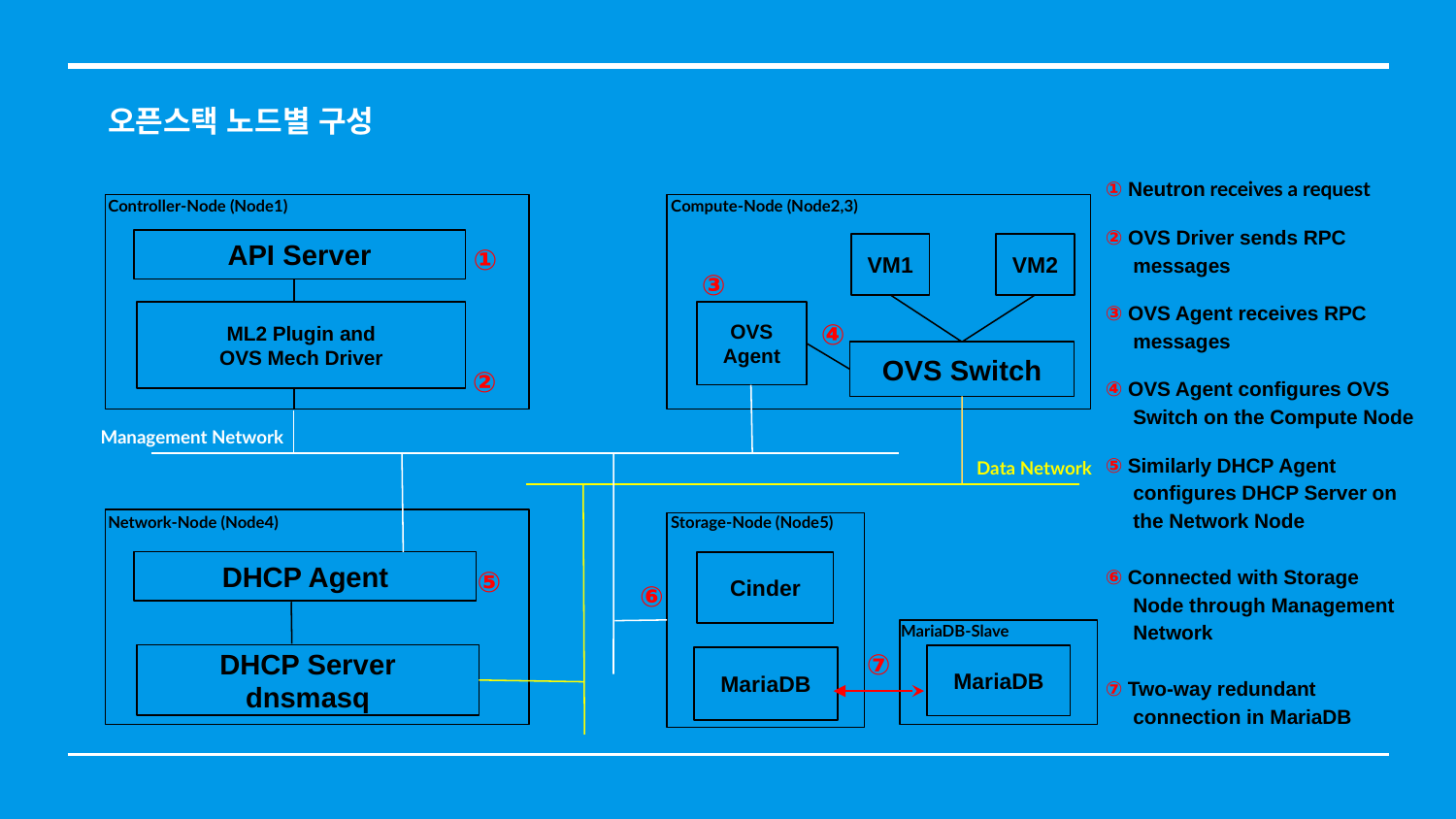

# 오픈스택 노드별 구성
① Neutron receives a request
② OVS Driver sends RPC
     messages
③ OVS Agent receives RPC
     messages
④ OVS Agent configures OVS
     Switch on the Compute Node
⑤ Similarly DHCP Agent
     configures DHCP Server on
     the Network Node
⑥ Connected with Storage
     Node through Management
     Network
⑦ Two-way redundant
     connection in MariaDB
Controller-Node (Node1)
Compute-Node (Node2,3)

①
API Server
VM1
VM2
③
④
ML2 Plugin and
OVS Mech Driver
OVS
Agent
OVS Switch
②
Management Network
Data Network
Network-Node (Node4)
Storage-Node (Node5)

⑤
DHCP Agent
Cinder
⑥
MariaDB-Slave

⑦
DHCP Server
dnsmasq
MariaDB
MariaDB